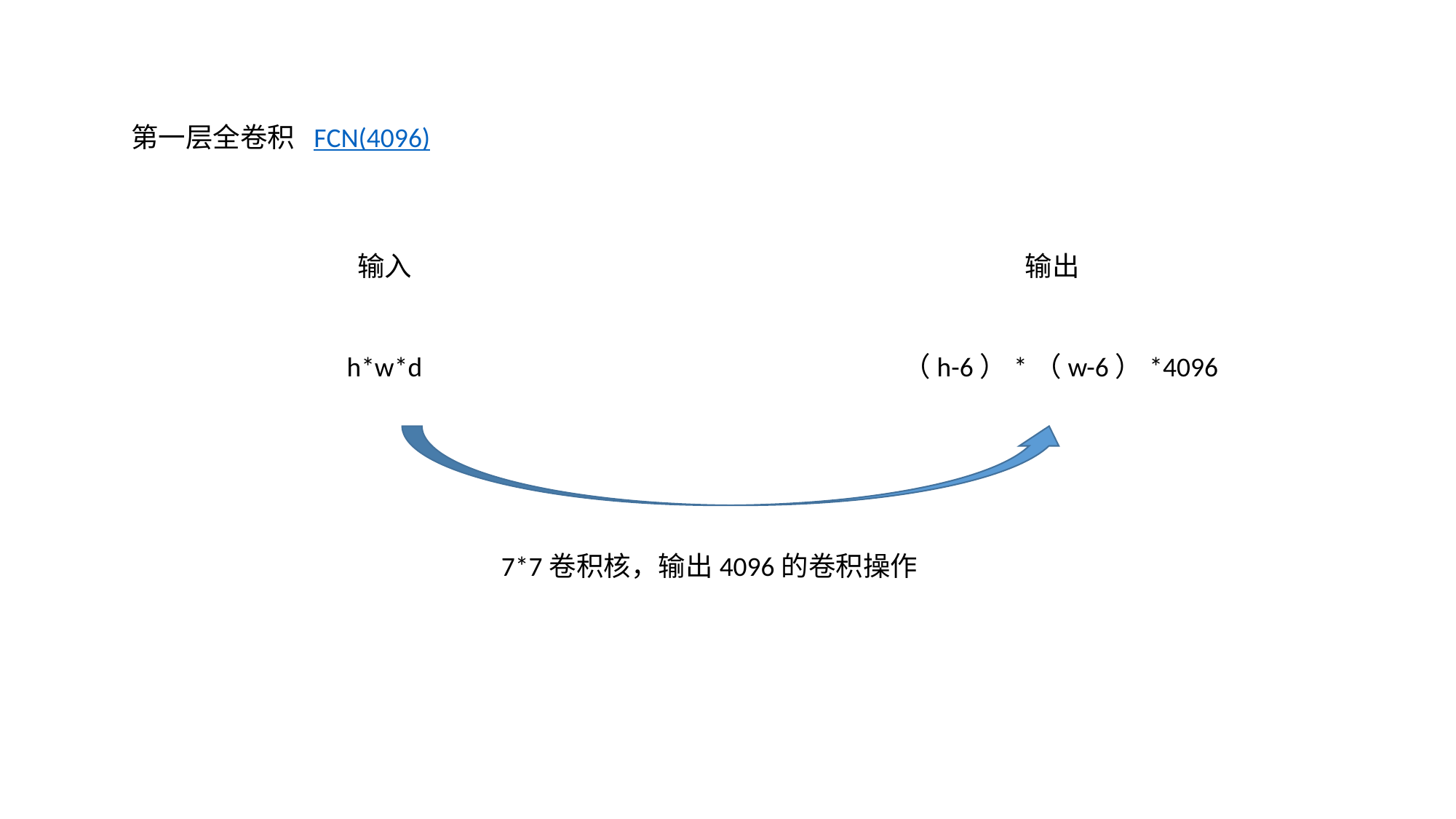

第一层全卷积  FCN(4096)

输入
输出
h*w*d
（h-6）*（w-6）*4096
7*7卷积核，输出4096的卷积操作